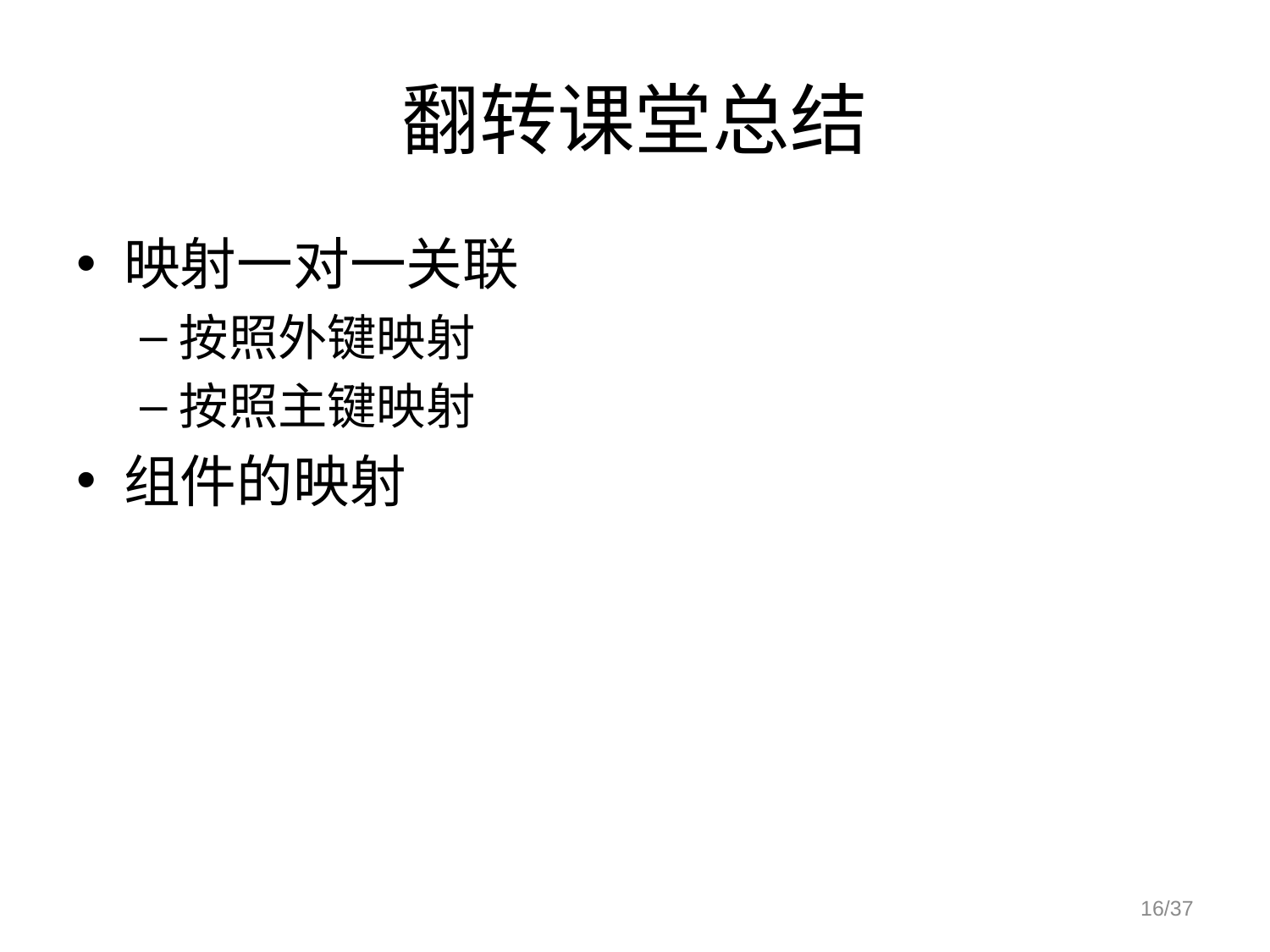

# 翻转课堂总结
映射一对一关联
按照外键映射
按照主键映射
组件的映射
16/37